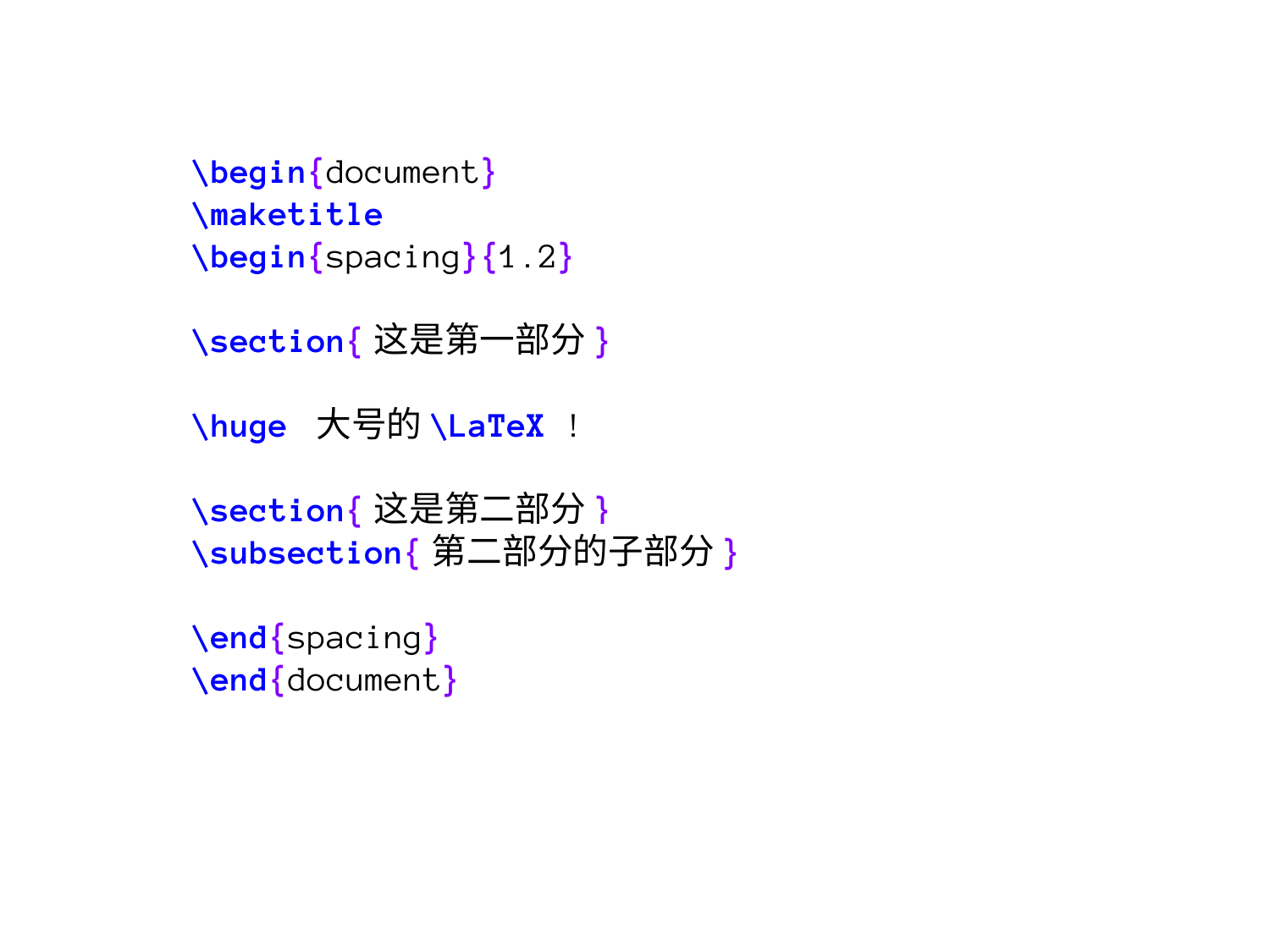

\begin{document}
\maketitle
\begin{spacing}{1.2}

\section{这是第一部分}

\huge 大号的\LaTeX !

\section{这是第二部分}
\subsection{第二部分的子部分}

\end{spacing}
\end{document}